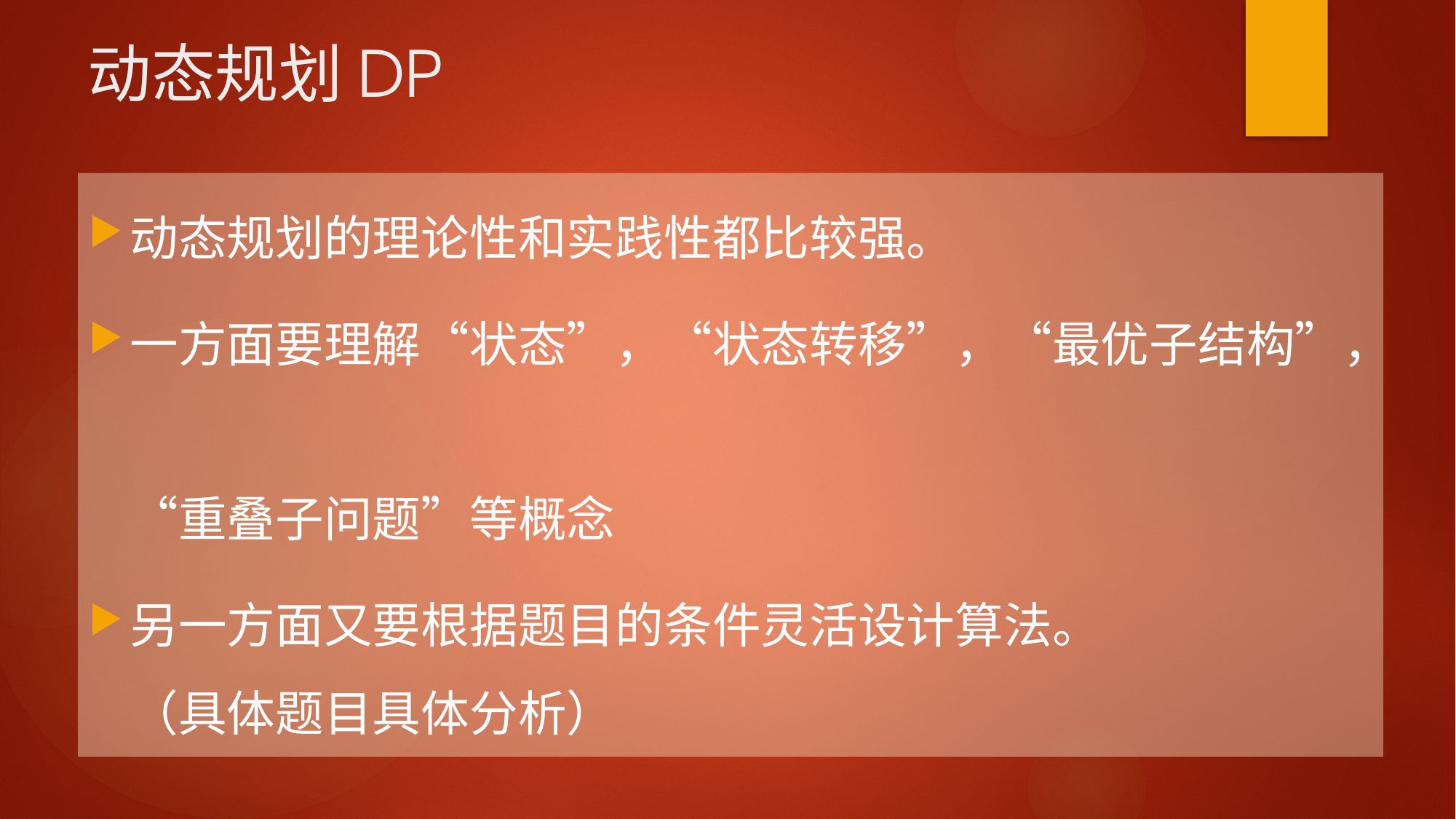

# 动态规划DP
动态规划的理论性和实践性都比较强。
一方面要理解“状态”，“状态转移”，“最优子结构”，
“重叠子问题”等概念
另一方面又要根据题目的条件灵活设计算法。
（具体题目具体分析）